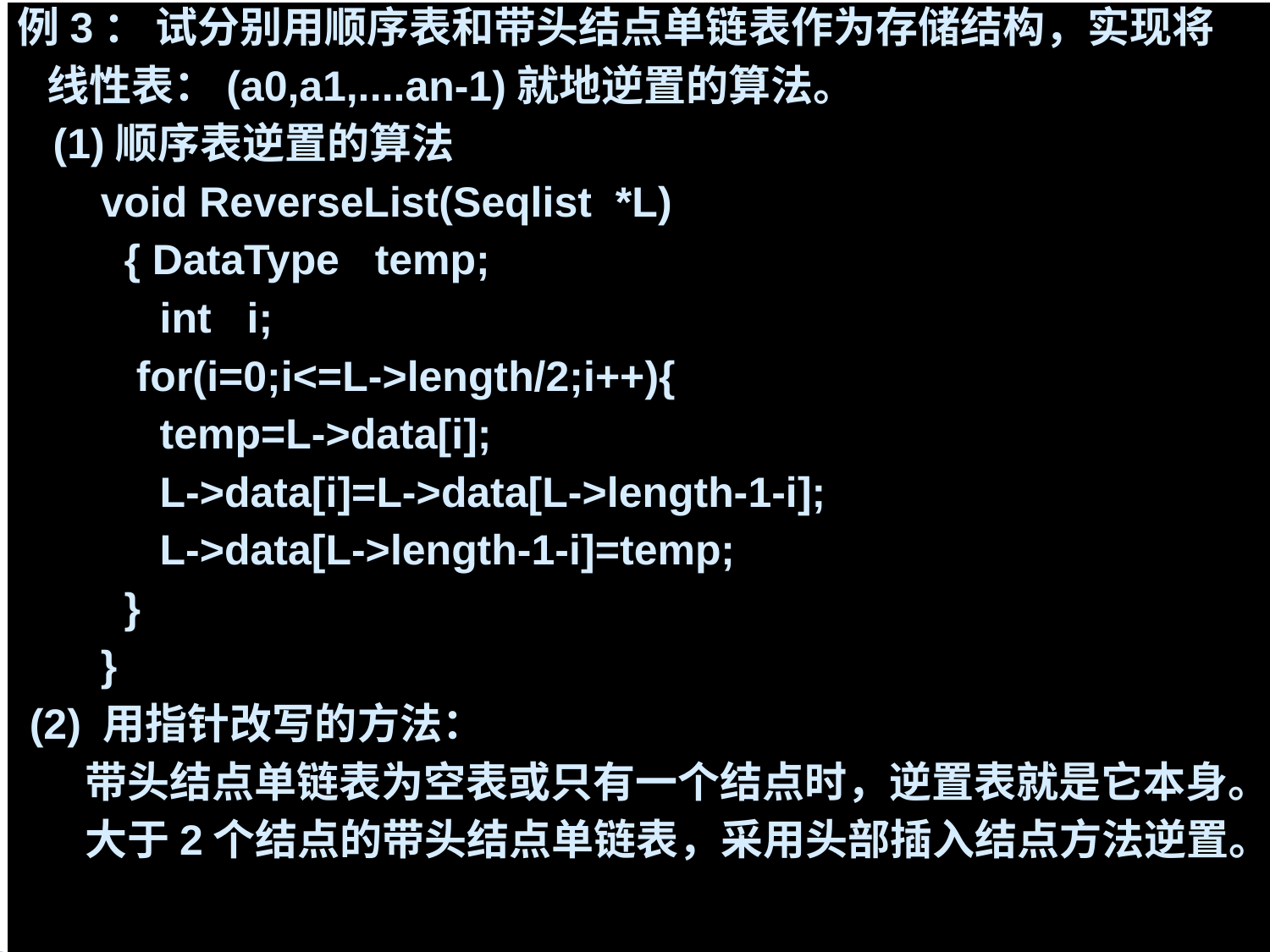

例3： 试分别用顺序表和带头结点单链表作为存储结构，实现将
  线性表：(a0,a1,....an-1)就地逆置的算法。
   (1)顺序表逆置的算法
       void ReverseList(Seqlist  *L)
         { DataType   temp;
            int   i;
          for(i=0;i<=L->length/2;i++){
            temp=L->data[i];
            L->data[i]=L->data[L->length-1-i];
            L->data[L->length-1-i]=temp;
         }
       }
 (2) 用指针改写的方法：
      带头结点单链表为空表或只有一个结点时，逆置表就是它本身。
      大于2个结点的带头结点单链表，采用头部插入结点方法逆置。